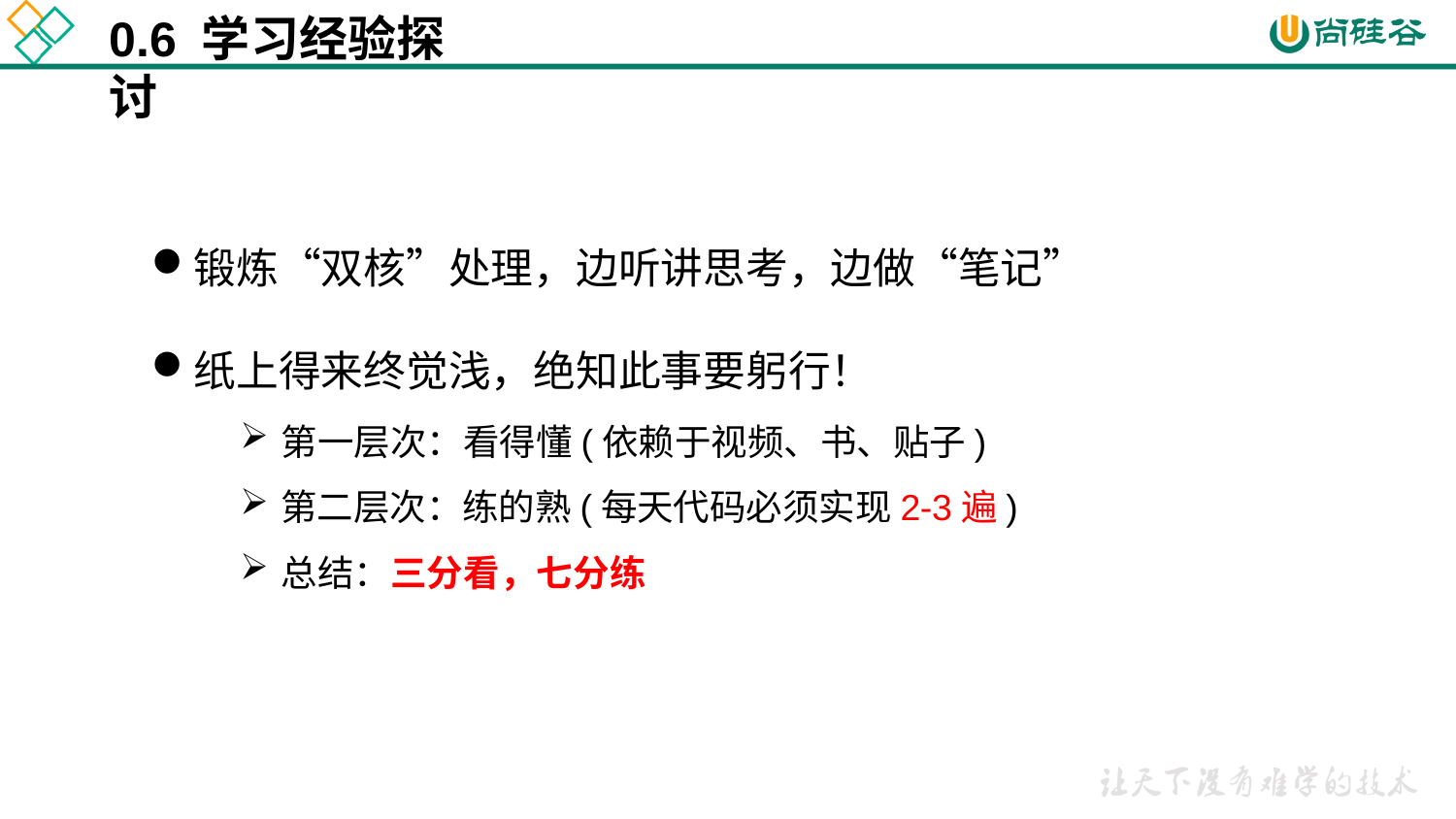

# 0.6 学习经验探讨
锻炼“双核”处理，边听讲思考，边做“笔记”

纸上得来终觉浅，绝知此事要躬行！
第一层次：看得懂(依赖于视频、书、贴子)
第二层次：练的熟(每天代码必须实现2-3遍)
总结：三分看，七分练